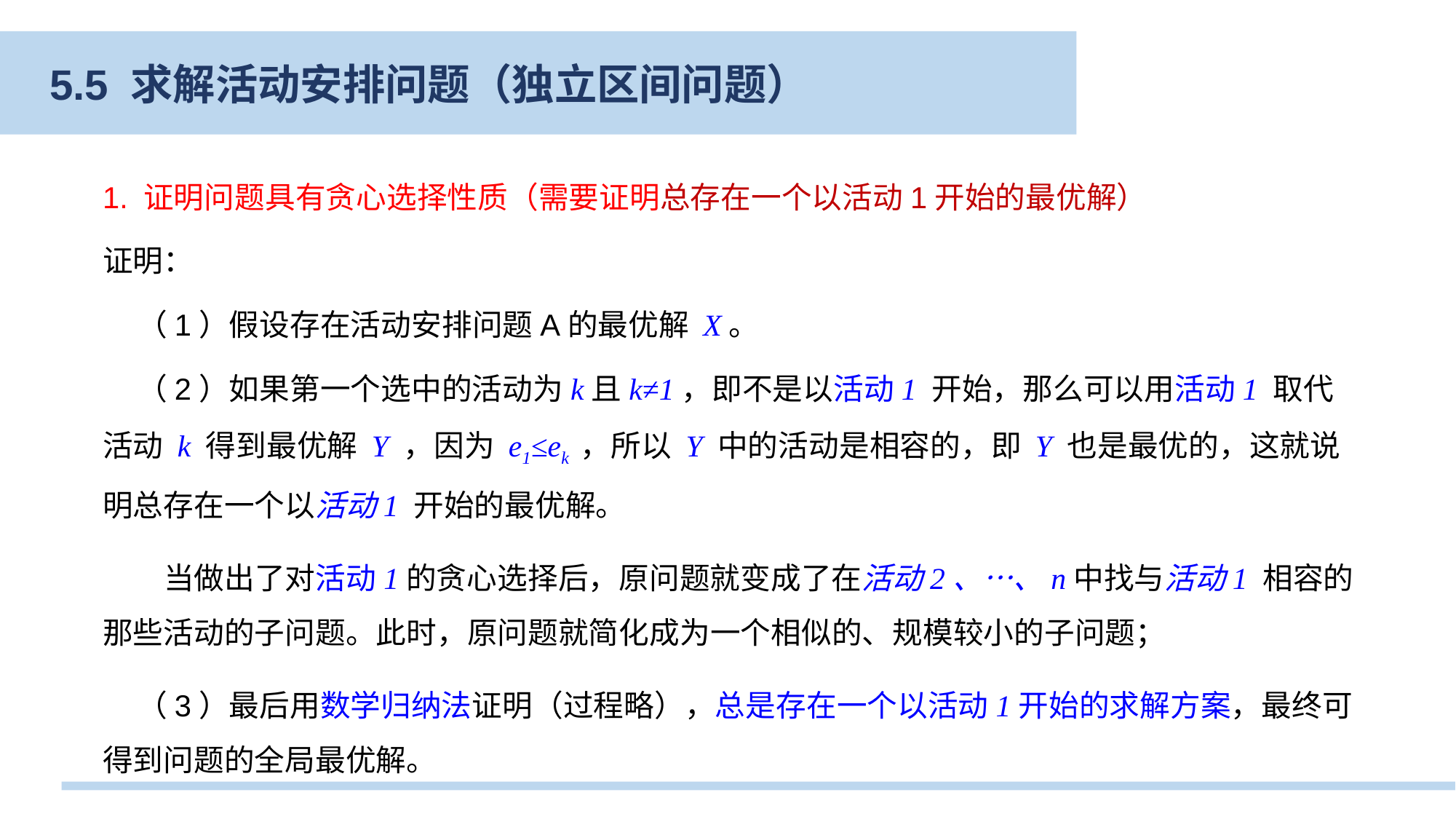

5.5 求解活动安排问题（独立区间问题）
1. 证明问题具有贪心选择性质（需要证明总存在一个以活动1开始的最优解）
证明：
    （1）假设存在活动安排问题A的最优解 X。
    （2）如果第一个选中的活动为k且k≠1，即不是以活动1 开始，那么可以用活动1 取代活动 k 得到最优解 Y ，因为 e1≤ek ，所以 Y 中的活动是相容的，即 Y 也是最优的，这就说明总存在一个以活动1 开始的最优解。
        当做出了对活动1的贪心选择后，原问题就变成了在活动2、…、n中找与活动1 相容的那些活动的子问题。此时，原问题就简化成为一个相似的、规模较小的子问题；
    （3）最后用数学归纳法证明（过程略），总是存在一个以活动1开始的求解方案，最终可得到问题的全局最优解。